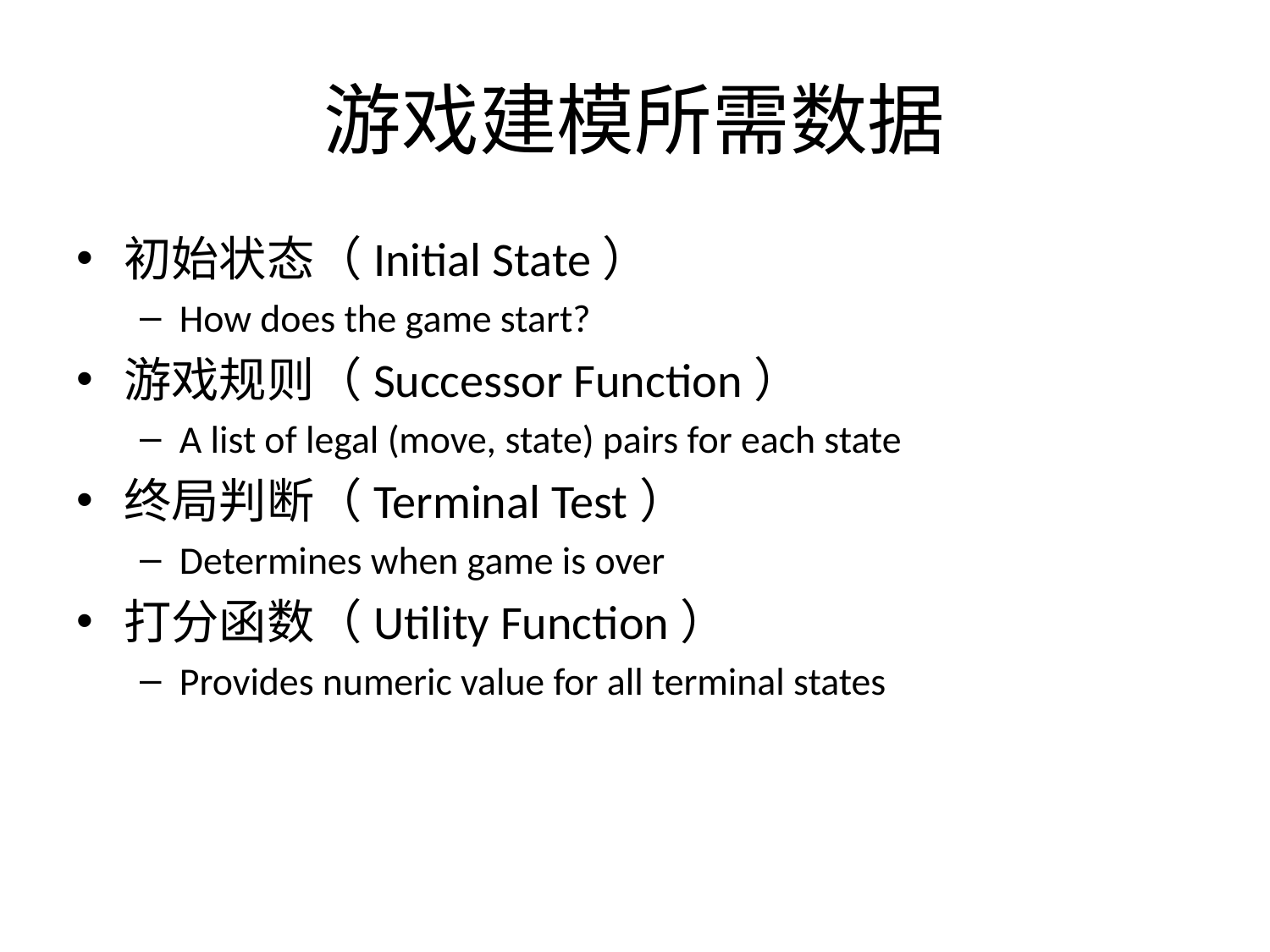

# 游戏建模所需数据
初始状态（Initial State）
How does the game start?
游戏规则（Successor Function）
A list of legal (move, state) pairs for each state
终局判断（Terminal Test）
Determines when game is over
打分函数（Utility Function）
Provides numeric value for all terminal states